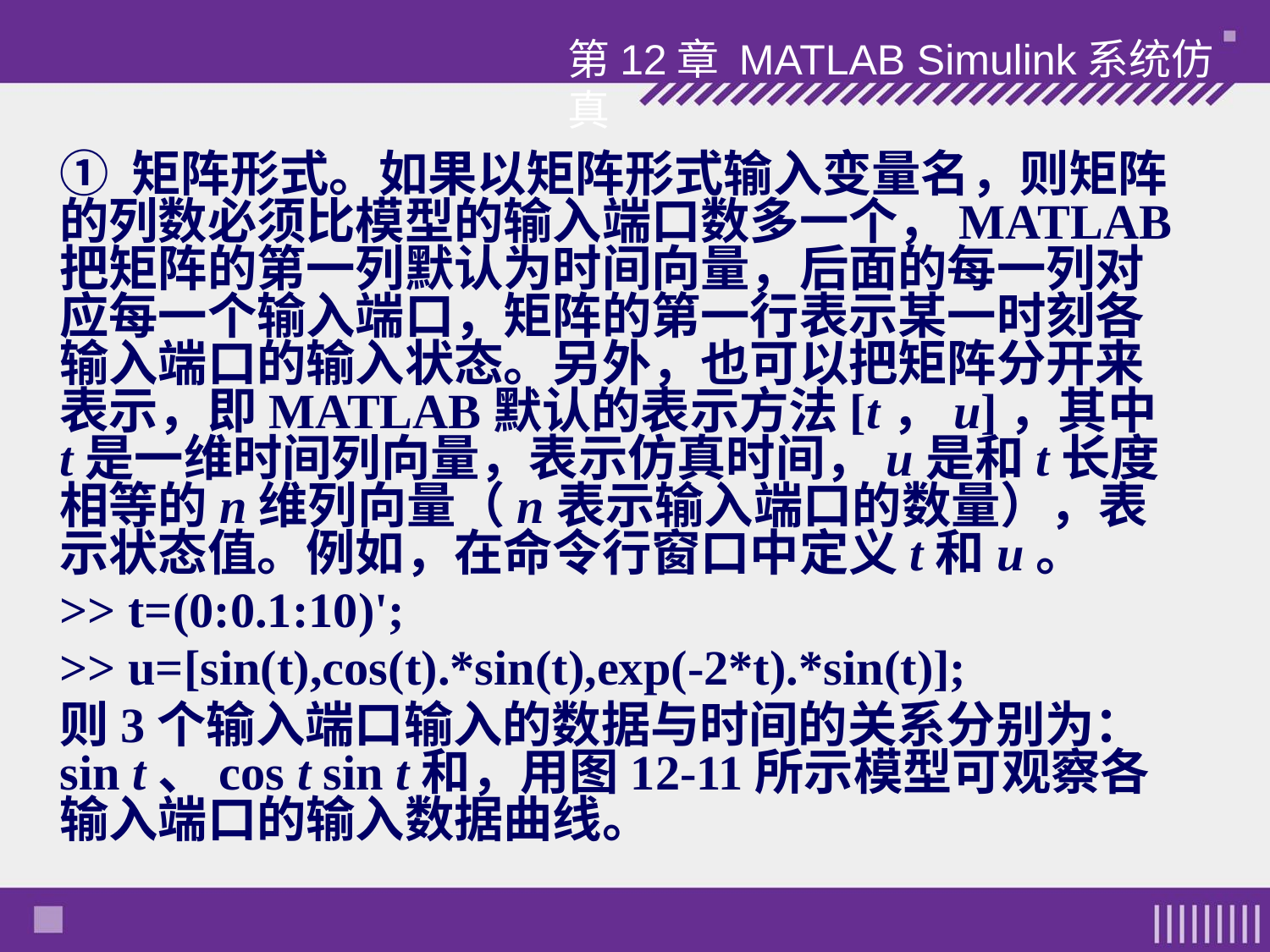

第12章 MATLAB Simulink系统仿真
① 矩阵形式。如果以矩阵形式输入变量名，则矩阵的列数必须比模型的输入端口数多一个，MATLAB把矩阵的第一列默认为时间向量，后面的每一列对应每一个输入端口，矩阵的第一行表示某一时刻各输入端口的输入状态。另外，也可以把矩阵分开来表示，即MATLAB默认的表示方法[t，u]，其中t是一维时间列向量，表示仿真时间，u是和t长度相等的n维列向量（n表示输入端口的数量），表示状态值。例如，在命令行窗口中定义t和u。
>> t=(0:0.1:10)';
>> u=[sin(t),cos(t).*sin(t),exp(-2*t).*sin(t)];
则3个输入端口输入的数据与时间的关系分别为：sin t、cos t sin t和，用图12-11所示模型可观察各输入端口的输入数据曲线。